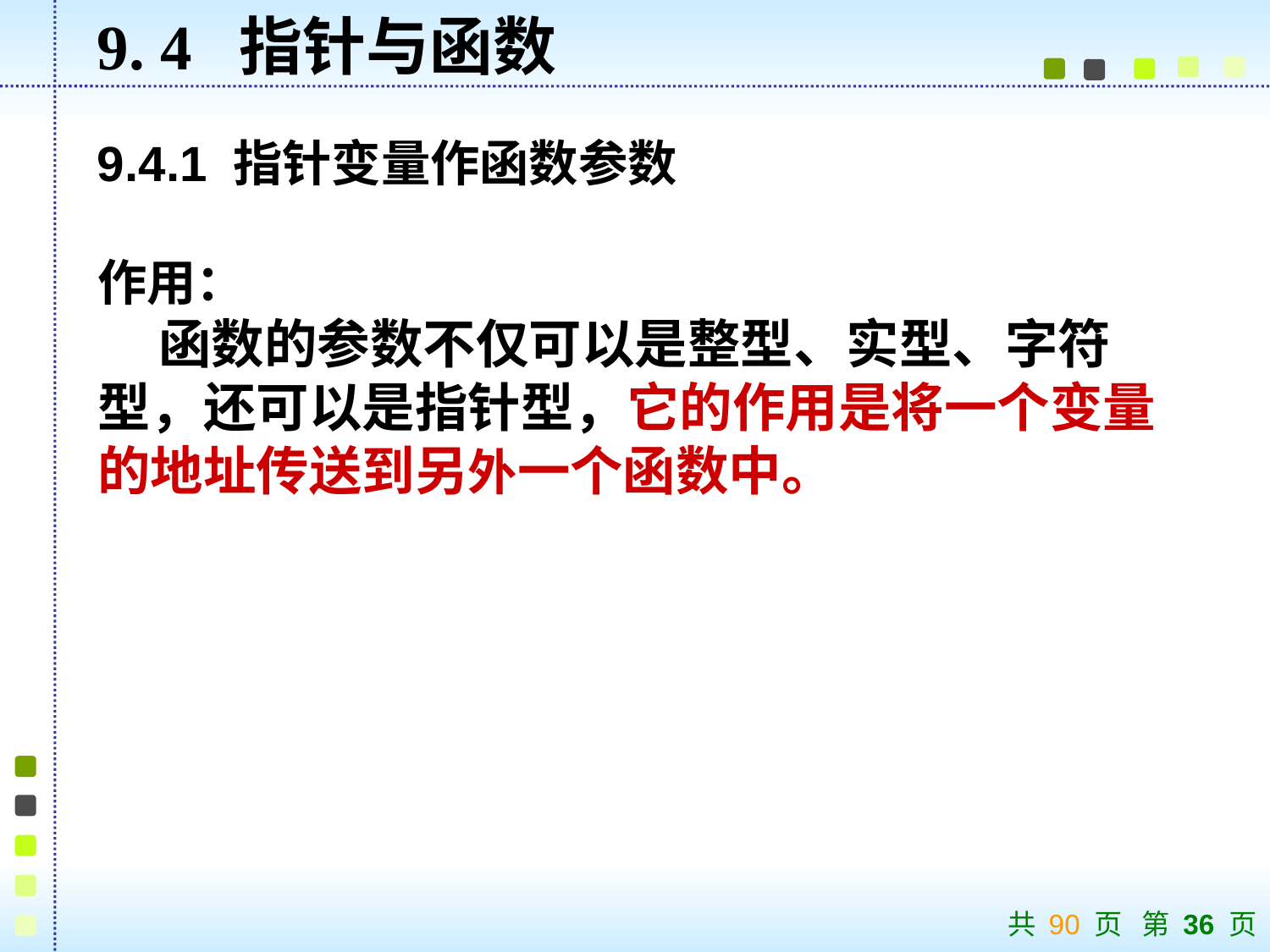

9. 4  指针与函数
9.4.1 指针变量作函数参数
作用：
    函数的参数不仅可以是整型、实型、字符型，还可以是指针型，它的作用是将一个变量的地址传送到另外一个函数中。

共 90 页   第 36 页